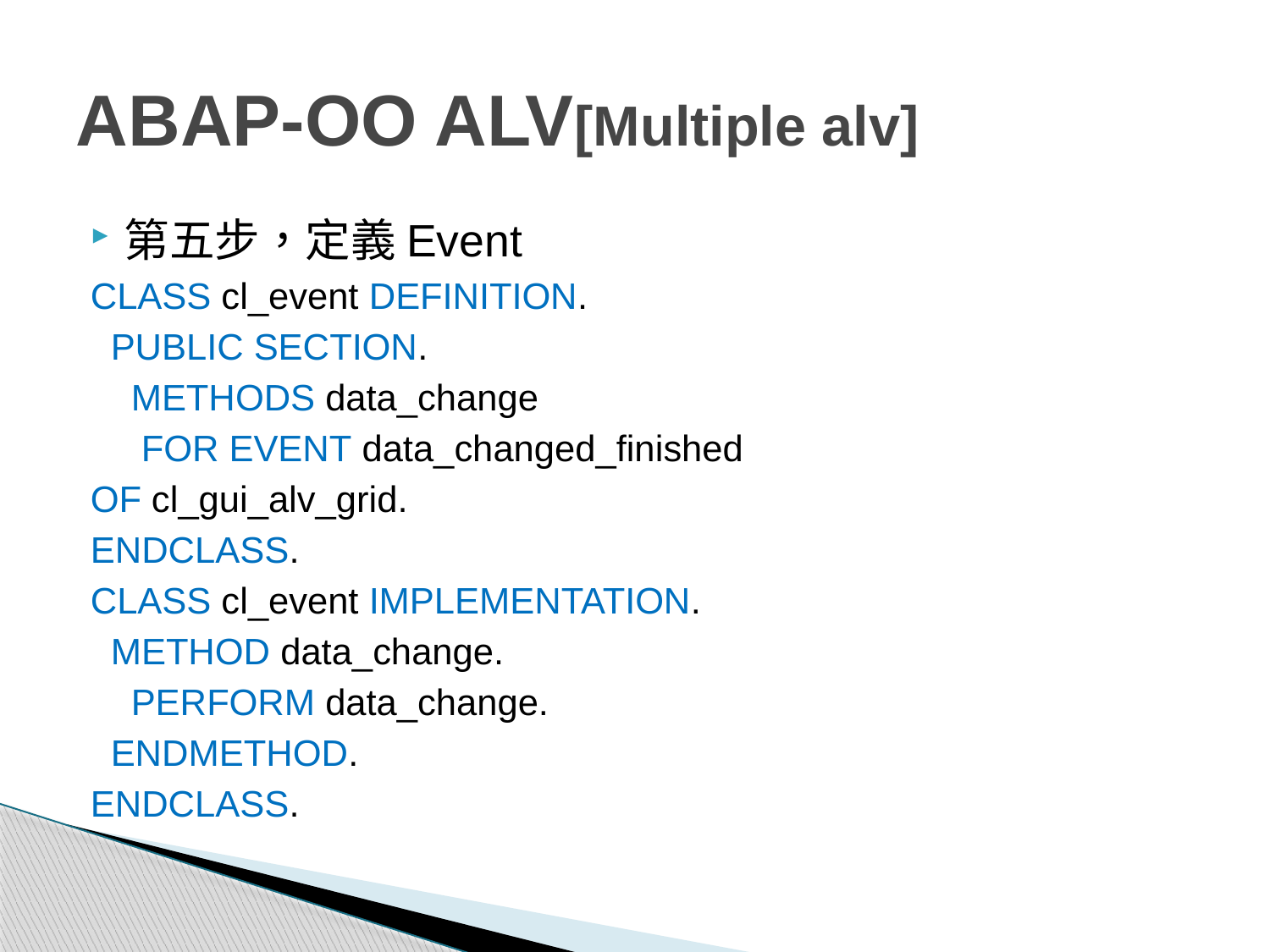

# ABAP-OO ALV[Multiple alv]
第五步，定義Event
CLASS cl_event DEFINITION.
  PUBLIC SECTION.
    METHODS data_change
     FOR EVENT data_changed_finished
	OF cl_gui_alv_grid.
ENDCLASS.
CLASS cl_event IMPLEMENTATION.
  METHOD data_change.
    PERFORM data_change.
  ENDMETHOD.
ENDCLASS.